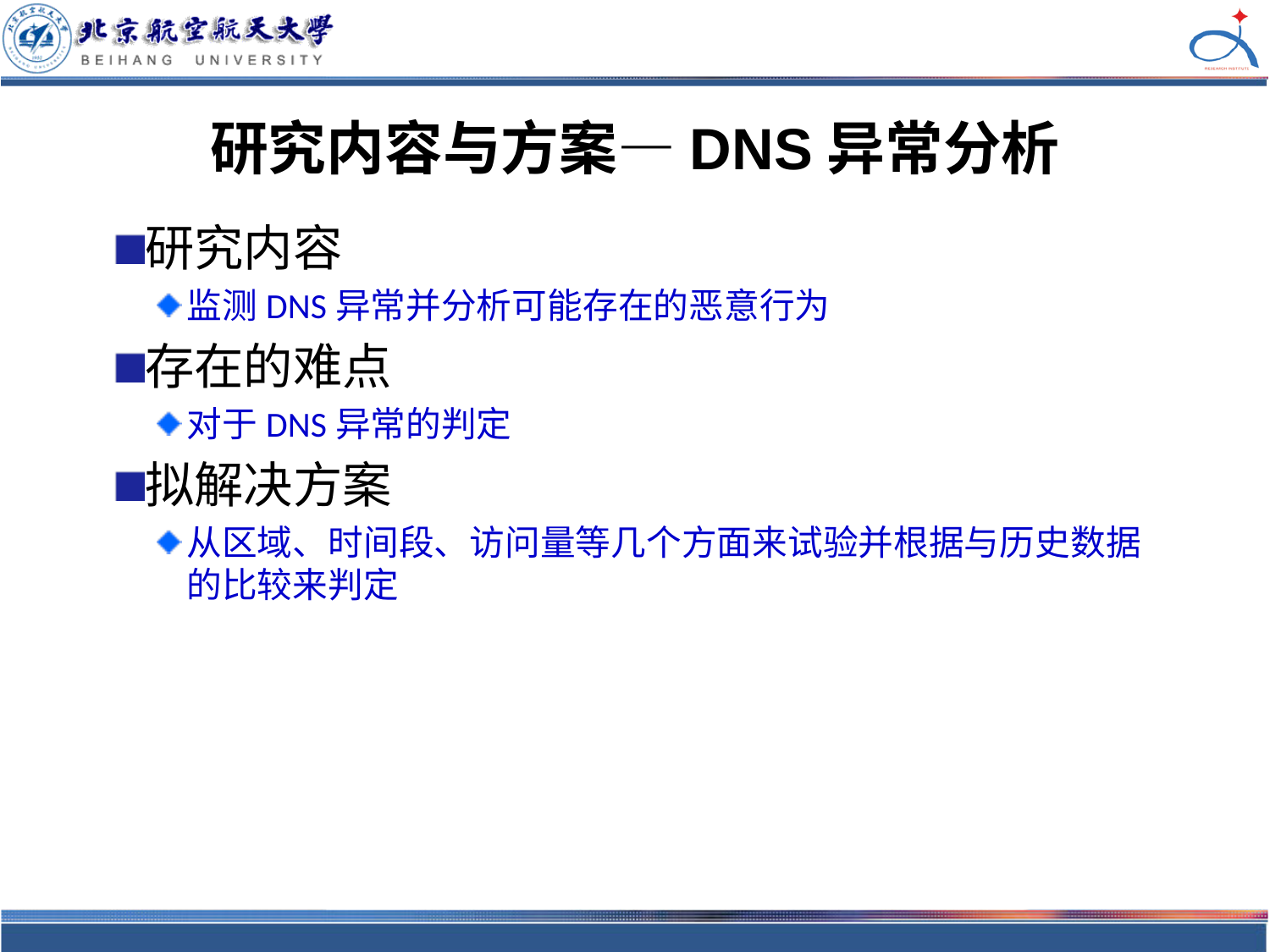

# 研究内容与方案—DNS异常分析
研究内容
监测DNS异常并分析可能存在的恶意行为
存在的难点
对于DNS异常的判定
拟解决方案
从区域、时间段、访问量等几个方面来试验并根据与历史数据的比较来判定